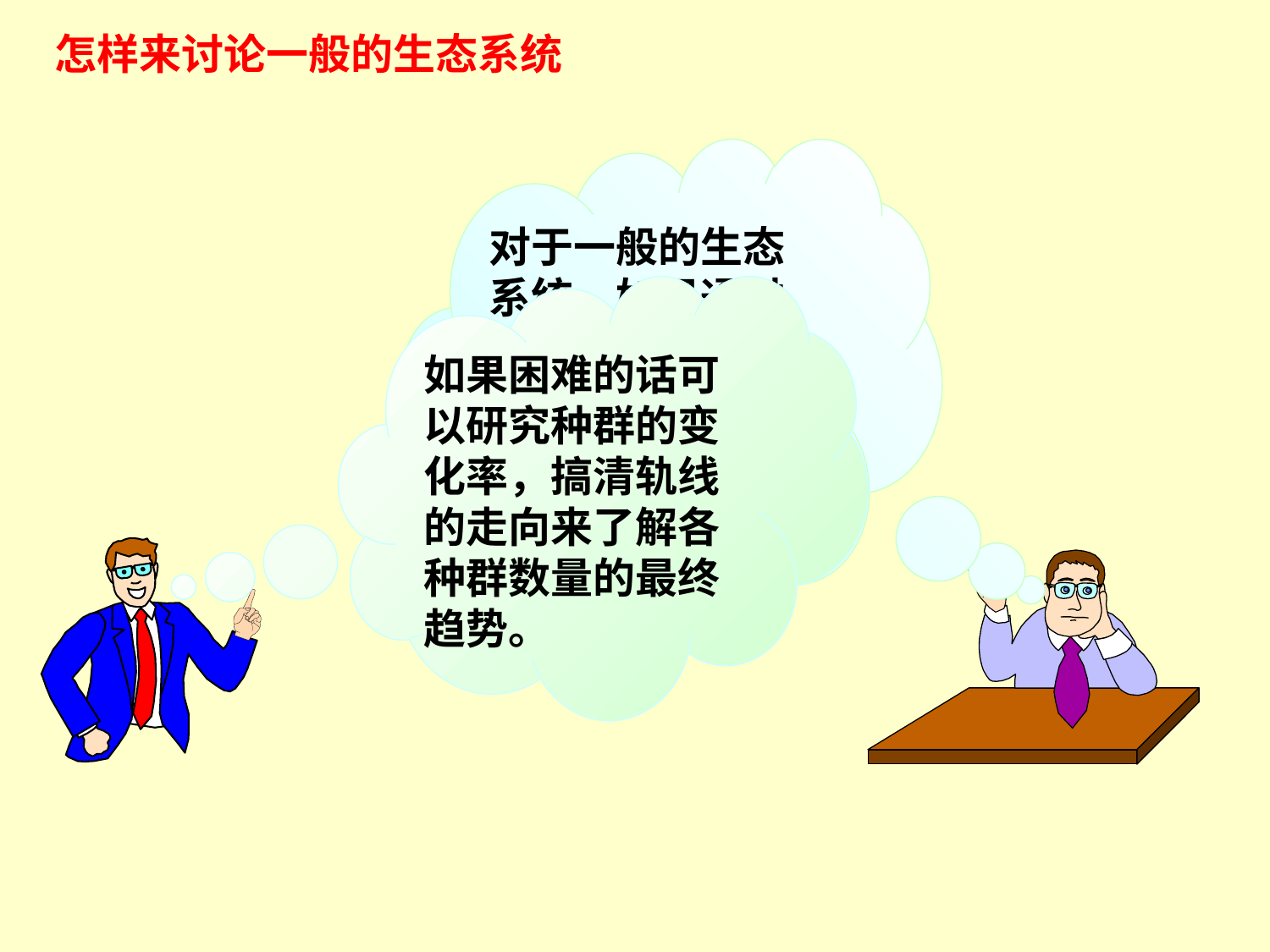

怎样来讨论一般的生态系统
对于一般的生态系统，如果通过求解的微分方程来讨论常常会遇到困难。
如果困难的话可以研究种群的变化率，搞清轨线的走向来了解各种群数量的最终趋势。